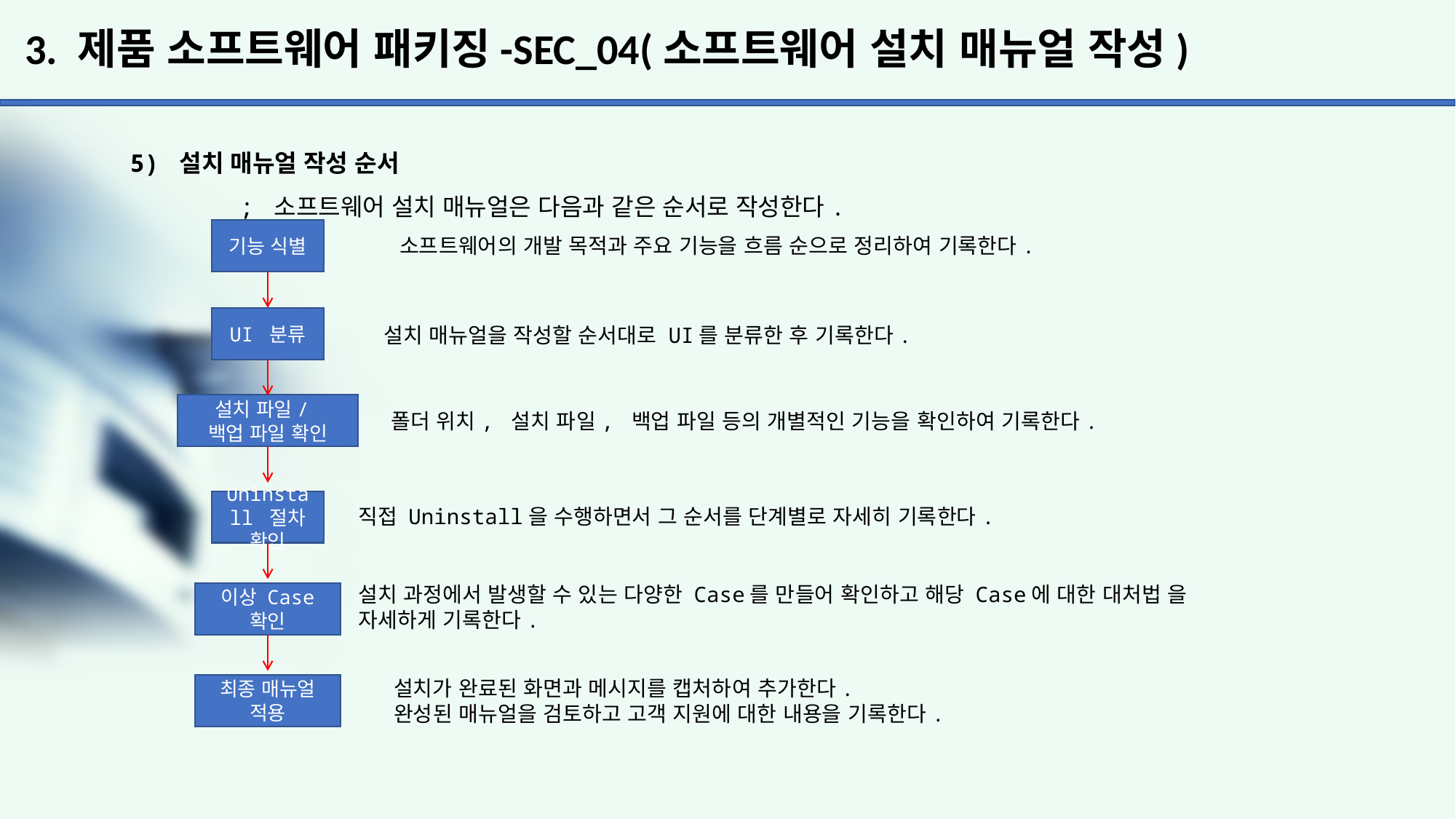

# 3. 제품 소프트웨어 패키징-SEC_04(소프트웨어 설치 매뉴얼 작성)
5) 설치 매뉴얼 작성 순서
	; 소프트웨어 설치 매뉴얼은 다음과 같은 순서로 작성한다.
기능 식별
소프트웨어의 개발 목적과 주요 기능을 흐름 순으로 정리하여 기록한다.
UI 분류
설치 매뉴얼을 작성할 순서대로 UI를 분류한 후 기록한다.
설치 파일/
백업 파일 확인
폴더 위치, 설치 파일, 백업 파일 등의 개별적인 기능을 확인하여 기록한다.
Uninstall 절차 확인
직접 Uninstall을 수행하면서 그 순서를 단계별로 자세히 기록한다.
설치 과정에서 발생할 수 있는 다양한 Case를 만들어 확인하고 해당 Case에 대한 대처법 을 자세하게 기록한다.
이상 Case 확인
설치가 완료된 화면과 메시지를 캡처하여 추가한다.
완성된 매뉴얼을 검토하고 고객 지원에 대한 내용을 기록한다.
최종 매뉴얼 적용